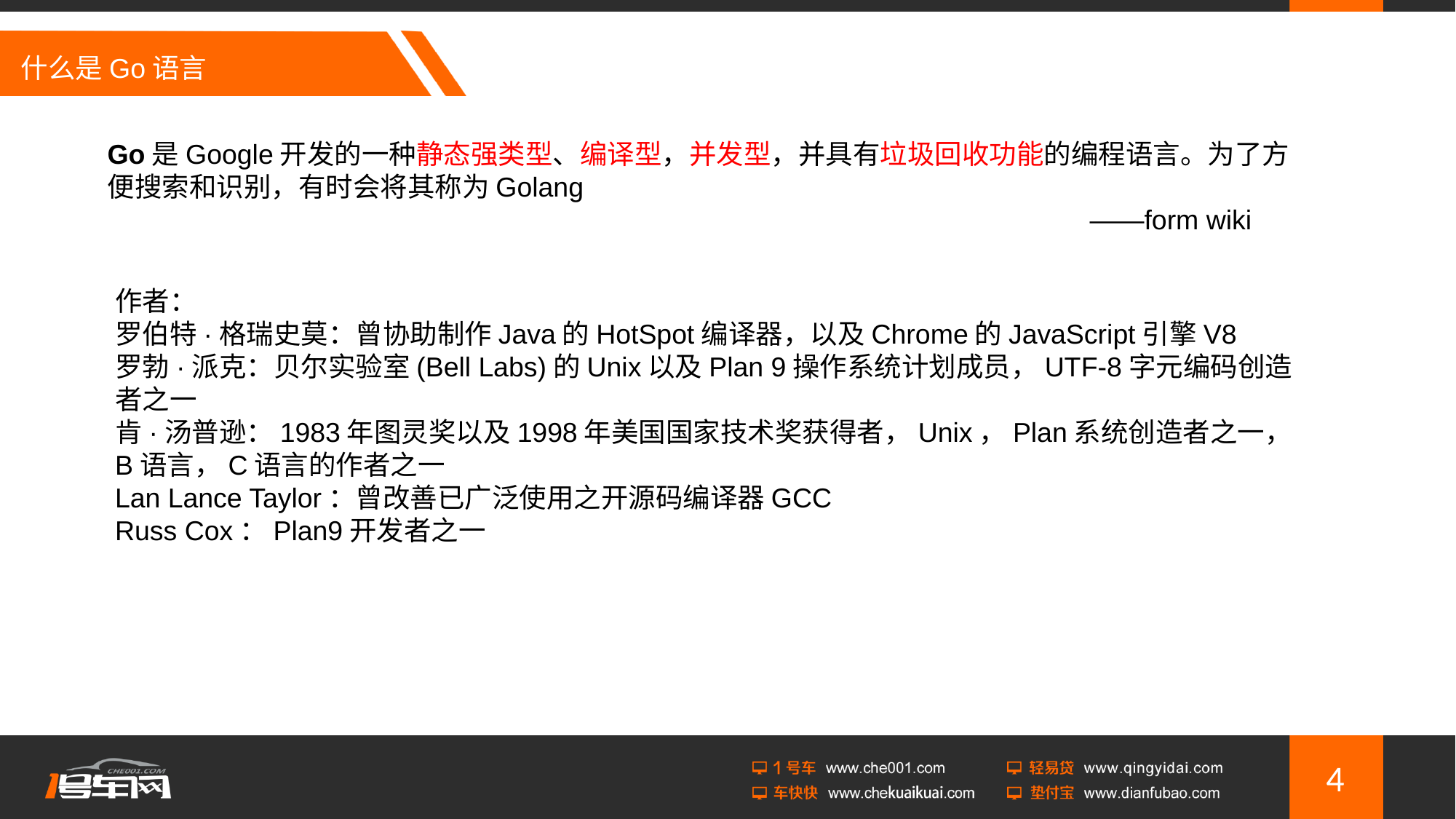

# 什么是Go语言
Go是Google开发的一种静态强类型、编译型，并发型，并具有垃圾回收功能的编程语言。为了方便搜索和识别，有时会将其称为Golang
									——form wiki
作者：
罗伯特·格瑞史莫：曾协助制作Java的HotSpot编译器，以及Chrome的JavaScript引擎V8
罗勃·派克：贝尔实验室(Bell Labs)的Unix以及Plan 9操作系统计划成员，UTF-8字元编码创造者之一
肯·汤普逊：1983年图灵奖以及1998年美国国家技术奖获得者，Unix，Plan系统创造者之一，B语言，C语言的作者之一
Lan Lance Taylor：曾改善已广泛使用之开源码编译器GCC
Russ Cox：Plan9开发者之一
4